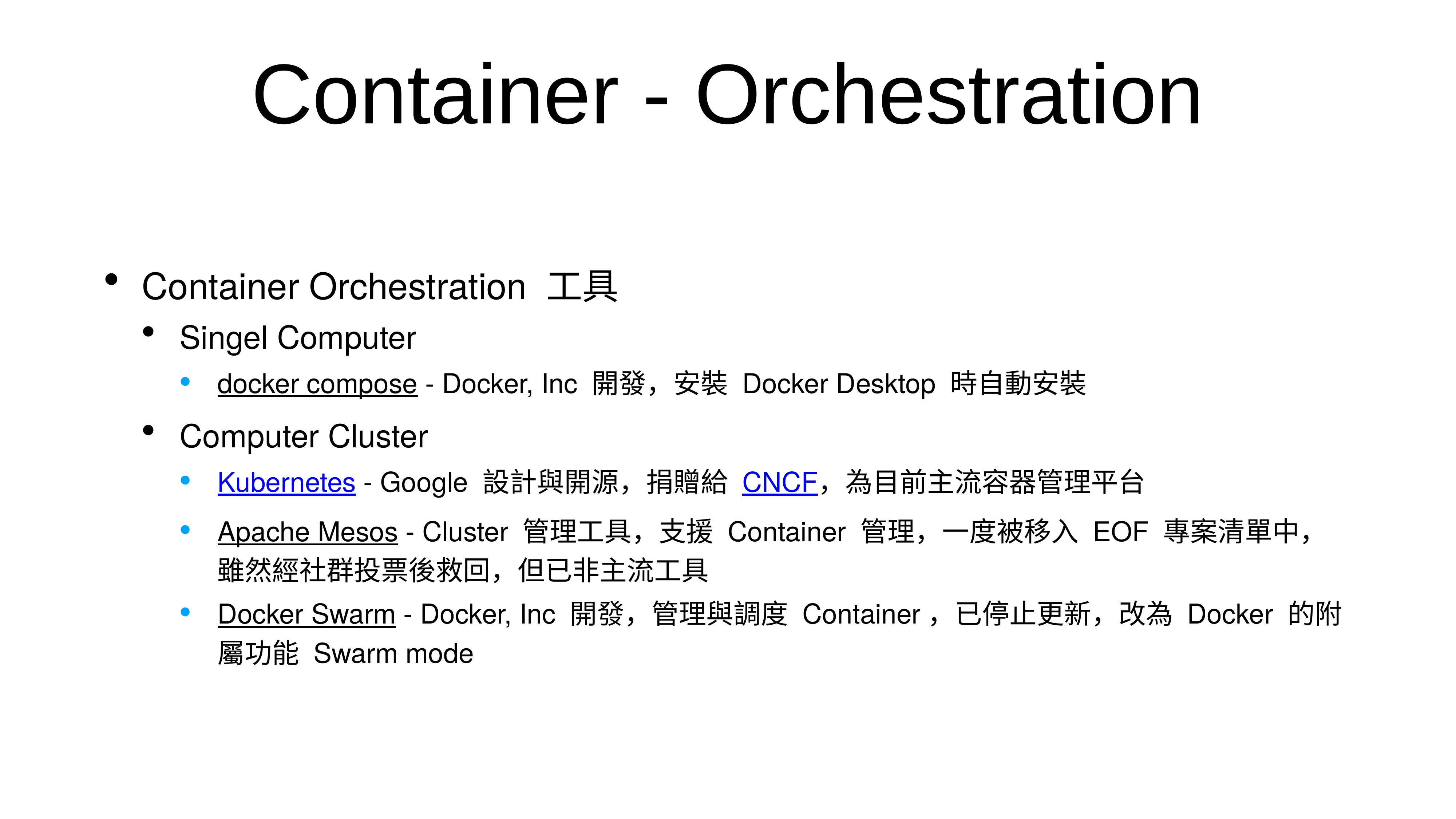

# Container - Orchestration
Container Orchestration 工具
Singel Computer
docker compose - Docker, Inc 開發，安裝 Docker Desktop 時自動安裝
Computer Cluster
Kubernetes - Google 設計與開源，捐贈給 CNCF，為目前主流容器管理平台
Apache Mesos - Cluster 管理工具，支援 Container 管理，一度被移入 EOF 專案清單中，雖然經社群投票後救回，但已非主流工具
Docker Swarm - Docker, Inc 開發，管理與調度 Container，已停止更新，改為 Docker 的附屬功能 Swarm mode